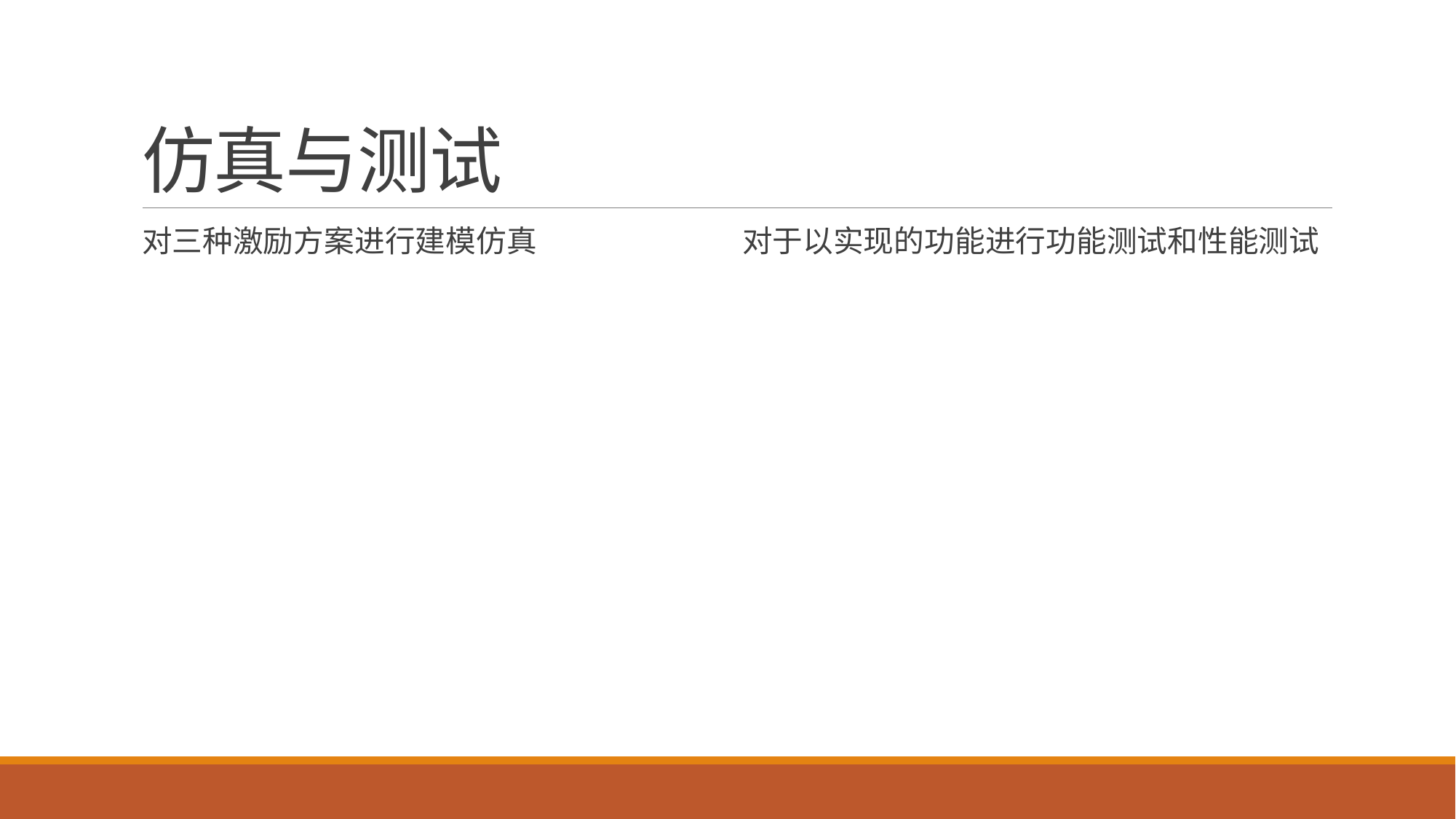

# 仿真与测试
对三种激励方案进行建模仿真

对于以实现的功能进行功能测试和性能测试